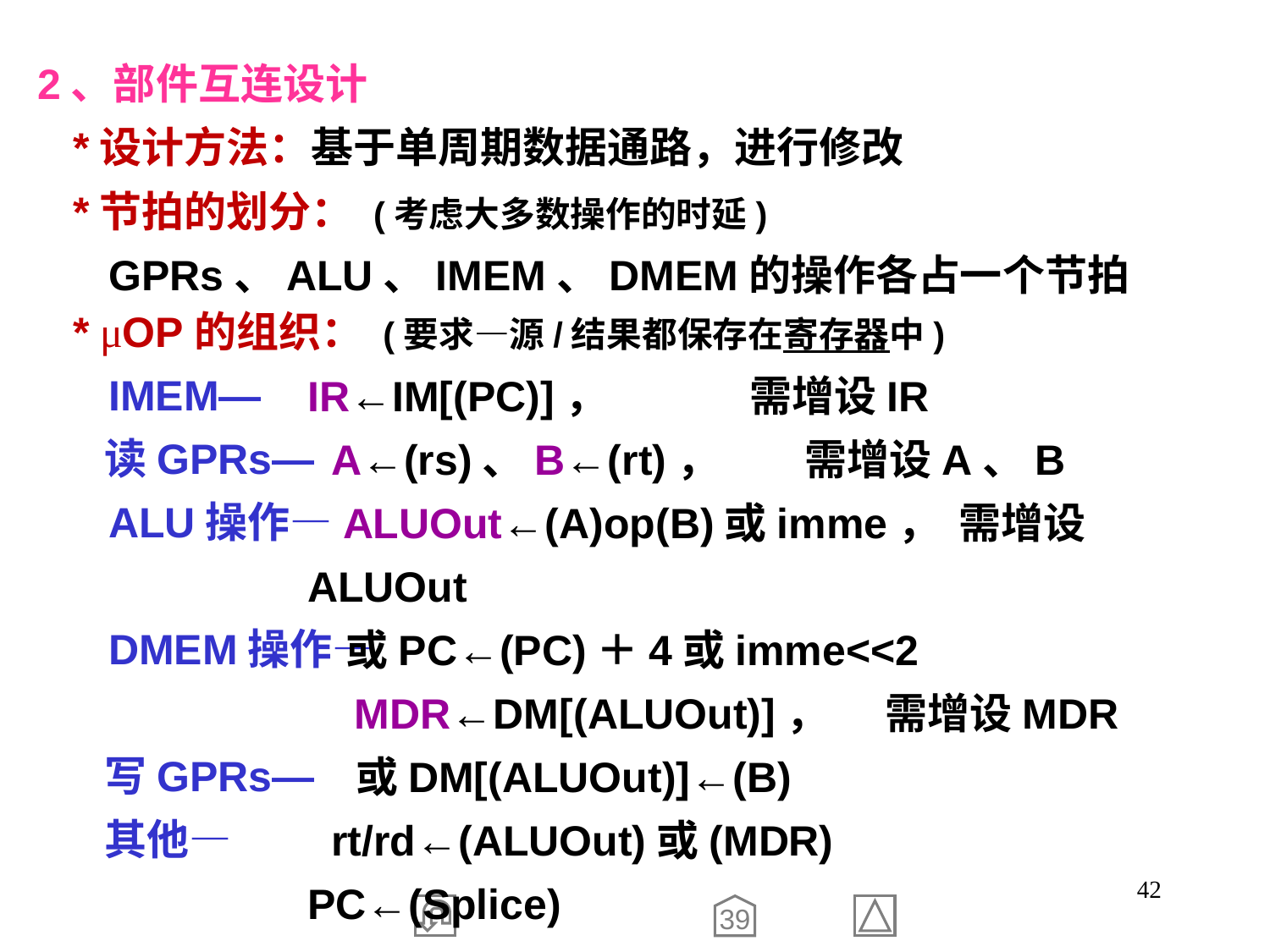

2、部件互连设计
   *设计方法：基于单周期数据通路，进行修改
   *节拍的划分： (考虑大多数操作的时延)
      GPRs、ALU、IMEM、DMEM的操作各占一个节拍
   * μOP的组织： (要求—源/结果都保存在寄存器中)
      IMEM—
      读GPRs—
      ALU操作—

      DMEM操作—

      写GPRs—
      其他—
IR←IM[(PC)]，               需增设IR
  A←(rs)、B←(rt)，         需增设A、B
   ALUOut←(A)op(B)或imme，  需增设ALUOut
   或PC←(PC)＋4或imme<<2
    MDR←DM[(ALUOut)]，      需增设MDR
    或DM[(ALUOut)]←(B)
  rt/rd←(ALUOut)或(MDR)
PC←(Splice)
42

39